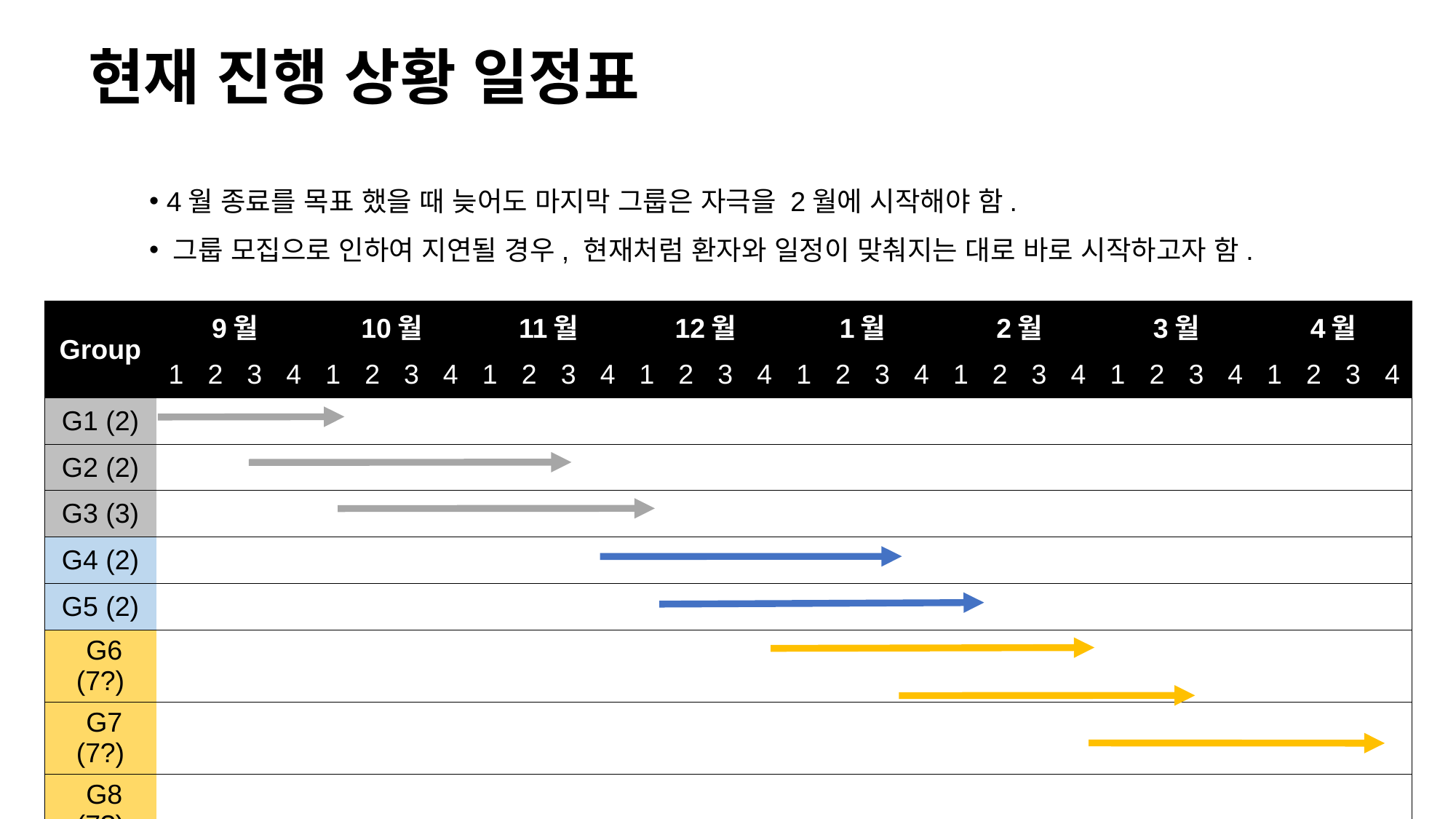

# 현재 진행 상황 일정표
 4월 종료를 목표 했을 때 늦어도 마지막 그룹은 자극을 2월에 시작해야 함.
 그룹 모집으로 인하여 지연될 경우, 현재처럼 환자와 일정이 맞춰지는 대로 바로 시작하고자 함.
| Group | 9월 |  |  |  | 10월 |  |  |  | 11월 |  |  |  | 12월 |  |  |  | 1월 |  |  |  | 2월 |  |  |  | 3월 |  |  |  | 4월 |  |  |  |
| --- | --- | --- | --- | --- | --- | --- | --- | --- | --- | --- | --- | --- | --- | --- | --- | --- | --- | --- | --- | --- | --- | --- | --- | --- | --- | --- | --- | --- | --- | --- | --- | --- |
|  | 1 | 2 | 3 | 4 | 1 | 2 | 3 | 4 | 1 | 2 | 3 | 4 | 1 | 2 | 3 | 4 | 1 | 2 | 3 | 4 | 1 | 2 | 3 | 4 | 1 | 2 | 3 | 4 | 1 | 2 | 3 | 4 |
| G1 (2) |  |  |  |  |  |  |  |  |  |  |  |  |  |  |  |  |  |  |  |  |  |  |  |  |  |  |  |  |  |  |  |  |
| G2 (2) |  |  |  |  |  |  |  |  |  |  |  |  |  |  |  |  |  |  |  |  |  |  |  |  |  |  |  |  |  |  |  |  |
| G3 (3) |  |  |  |  |  |  |  |  |  |  |  |  |  |  |  |  |  |  |  |  |  |  |  |  |  |  |  |  |  |  |  |  |
| G4 (2) |  |  |  |  |  |  |  |  |  |  |  |  |  |  |  |  |  |  |  |  |  |  |  |  |  |  |  |  |  |  |  |  |
| G5 (2) |  |  |  |  |  |  |  |  |  |  |  |  |  |  |  |  |  |  |  |  |  |  |  |  |  |  |  |  |  |  |  |  |
| G6 (7?) |  |  |  |  |  |  |  |  |  |  |  |  |  |  |  |  |  |  |  |  |  |  |  |  |  |  |  |  |  |  |  |  |
| G7 (7?) |  |  |  |  |  |  |  |  |  |  |  |  |  |  |  |  |  |  |  |  |  |  |  |  |  |  |  |  |  |  |  |  |
| G8 (7?) |  |  |  |  |  |  |  |  |  |  |  |  |  |  |  |  |  |  |  |  |  |  |  |  |  |  |  |  |  |  |  |  |